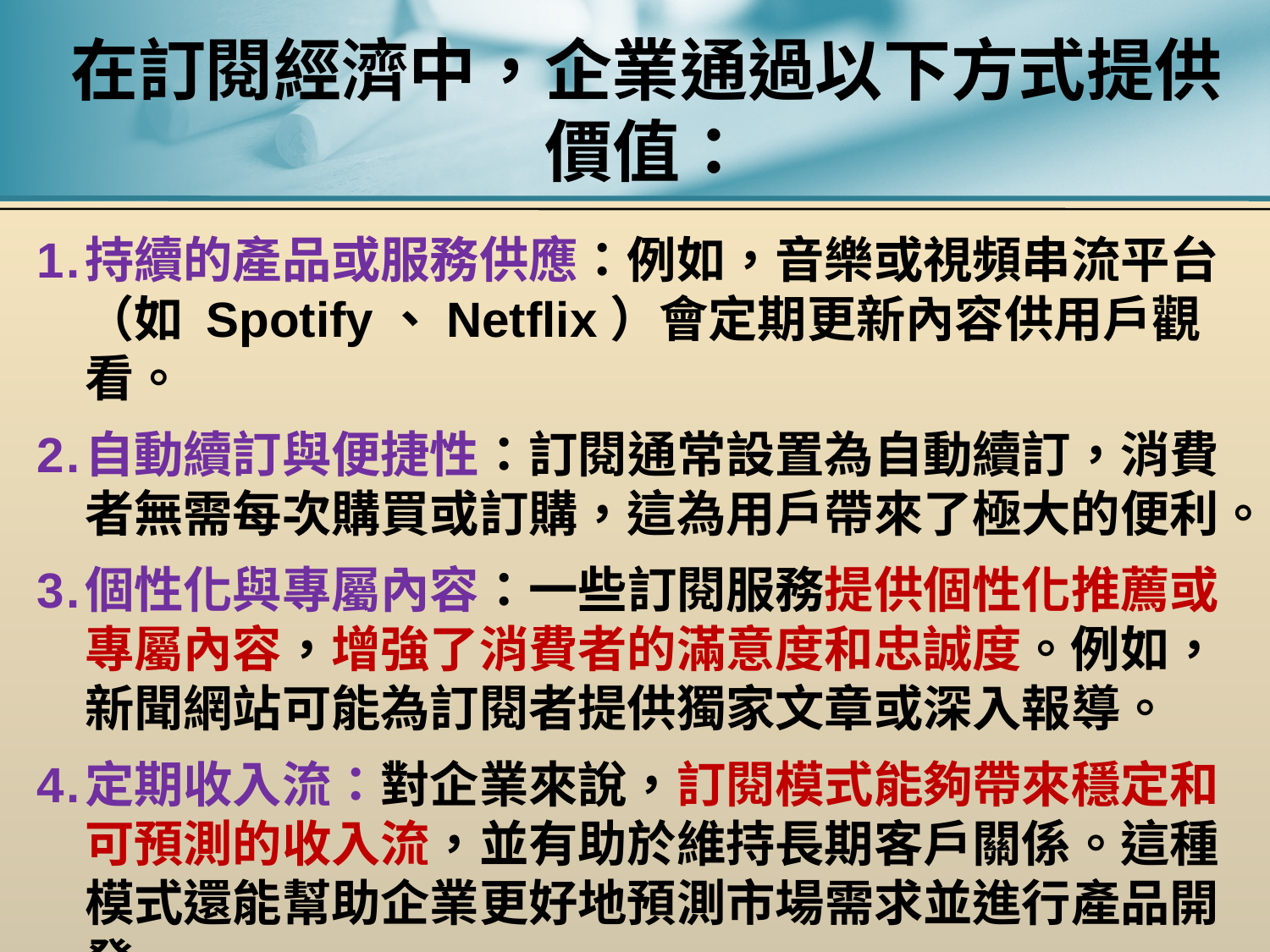

# 在訂閱經濟中，企業通過以下方式提供價值：
持續的產品或服務供應：例如，音樂或視頻串流平台（如 Spotify、Netflix）會定期更新內容供用戶觀看。
自動續訂與便捷性：訂閱通常設置為自動續訂，消費者無需每次購買或訂購，這為用戶帶來了極大的便利。
個性化與專屬內容：一些訂閱服務提供個性化推薦或專屬內容，增強了消費者的滿意度和忠誠度。例如，新聞網站可能為訂閱者提供獨家文章或深入報導。
定期收入流：對企業來說，訂閱模式能夠帶來穩定和可預測的收入流，並有助於維持長期客戶關係。這種模式還能幫助企業更好地預測市場需求並進行產品開發。